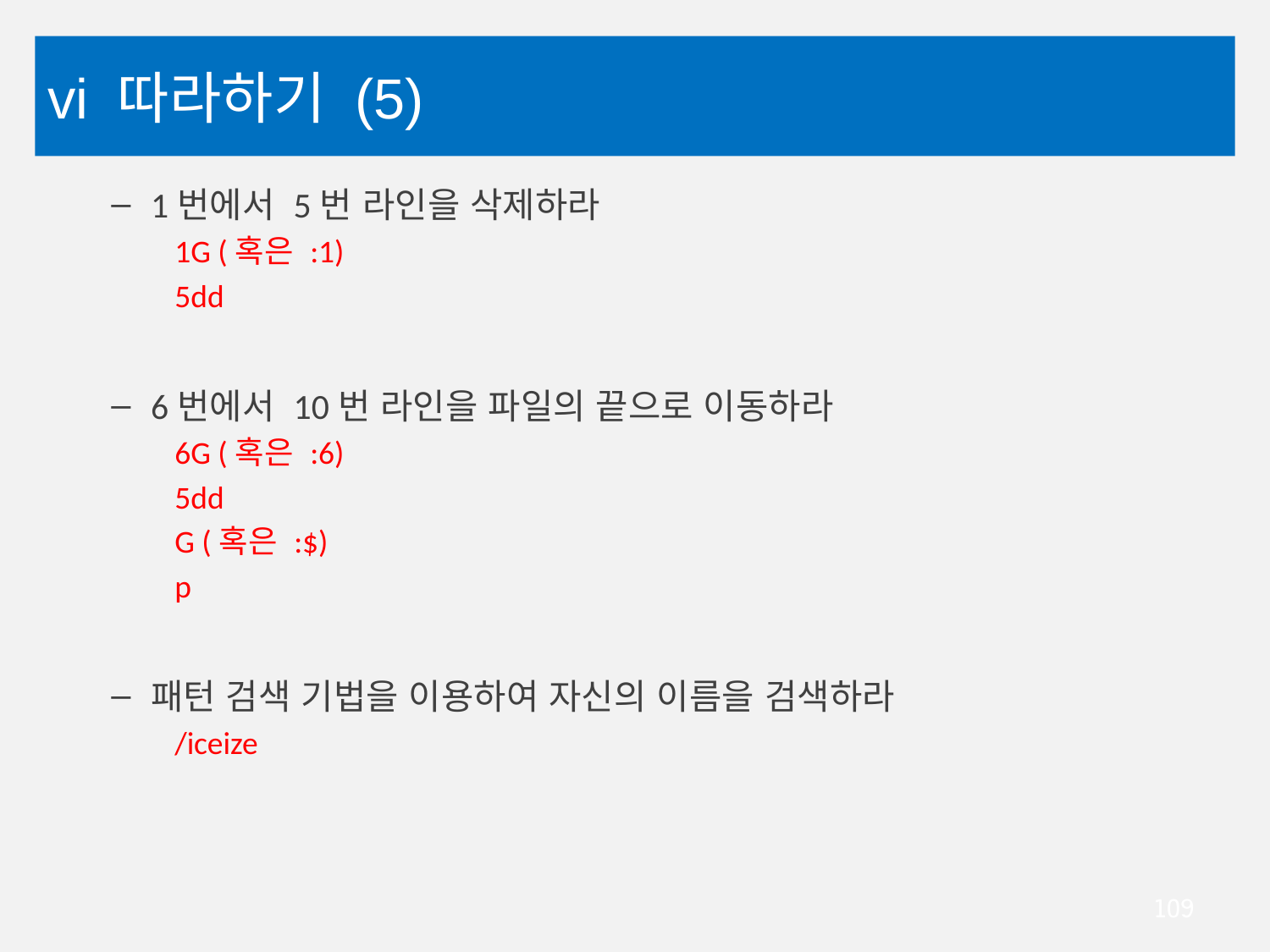

# vi 따라하기 (5)
1번에서 5번 라인을 삭제하라
1G (혹은 :1)
5dd

6번에서 10번 라인을 파일의 끝으로 이동하라
6G (혹은 :6)
5dd
G (혹은 :$)
p

패턴 검색 기법을 이용하여 자신의 이름을 검색하라
/iceize
109